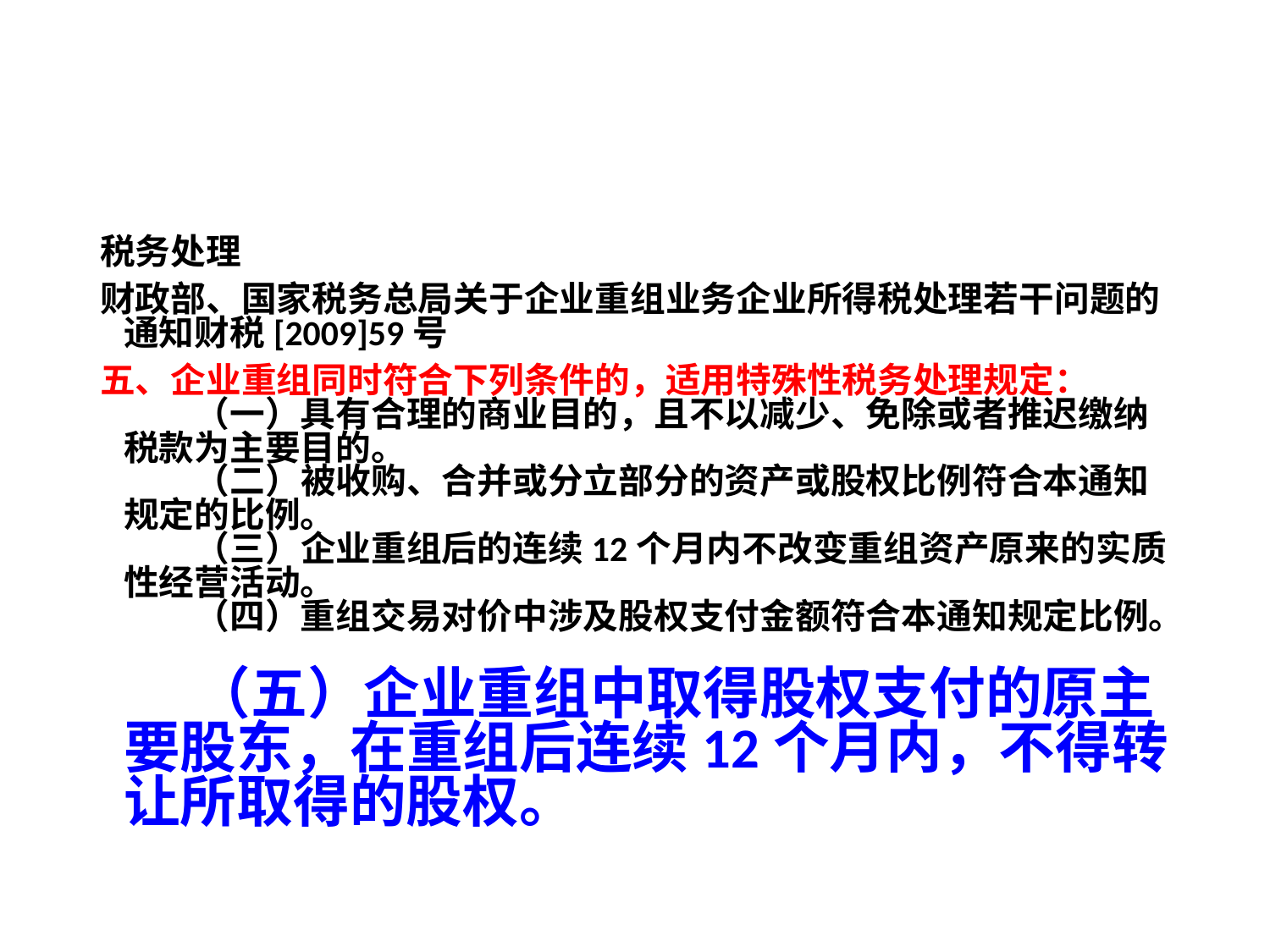

#
税务处理
财政部、国家税务总局关于企业重组业务企业所得税处理若干问题的通知财税[2009]59号
五、企业重组同时符合下列条件的，适用特殊性税务处理规定：
　　（一）具有合理的商业目的，且不以减少、免除或者推迟缴纳税款为主要目的。
　　（二）被收购、合并或分立部分的资产或股权比例符合本通知规定的比例。
　　（三）企业重组后的连续12个月内不改变重组资产原来的实质性经营活动。
　　（四）重组交易对价中涉及股权支付金额符合本通知规定比例。
　　（五）企业重组中取得股权支付的原主要股东，在重组后连续12个月内，不得转让所取得的股权。